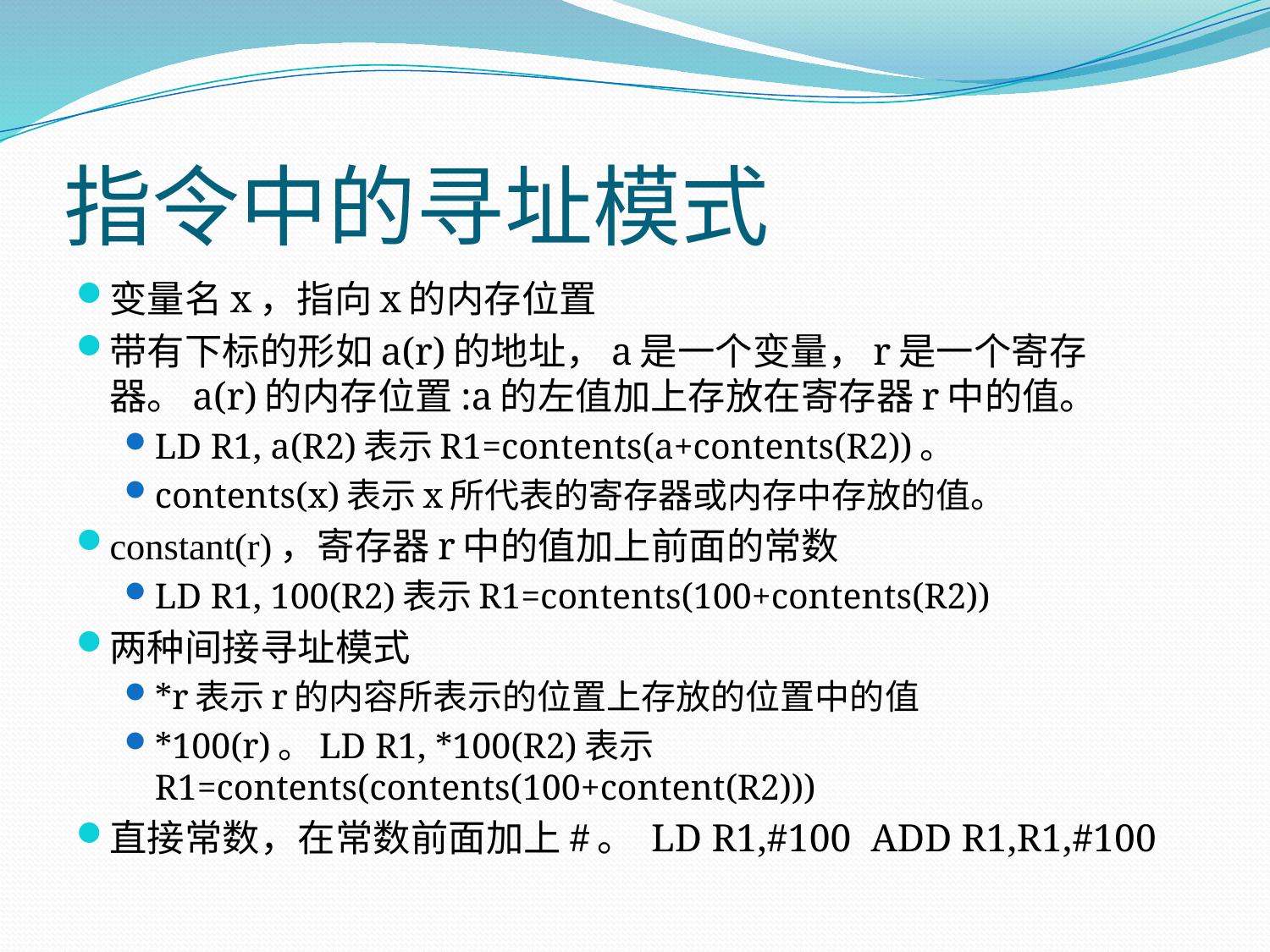

# 指令中的寻址模式
变量名x，指向x的内存位置
带有下标的形如a(r)的地址，a是一个变量，r是一个寄存器。a(r)的内存位置:a的左值加上存放在寄存器r中的值。
LD R1, a(R2)表示R1=contents(a+contents(R2))。
contents(x)表示x所代表的寄存器或内存中存放的值。
constant(r)，寄存器r中的值加上前面的常数
LD R1, 100(R2)表示R1=contents(100+contents(R2))
两种间接寻址模式
*r表示r的内容所表示的位置上存放的位置中的值
*100(r)。LD R1, *100(R2)表示R1=contents(contents(100+content(R2)))
直接常数，在常数前面加上#。 LD R1,#100  ADD R1,R1,#100